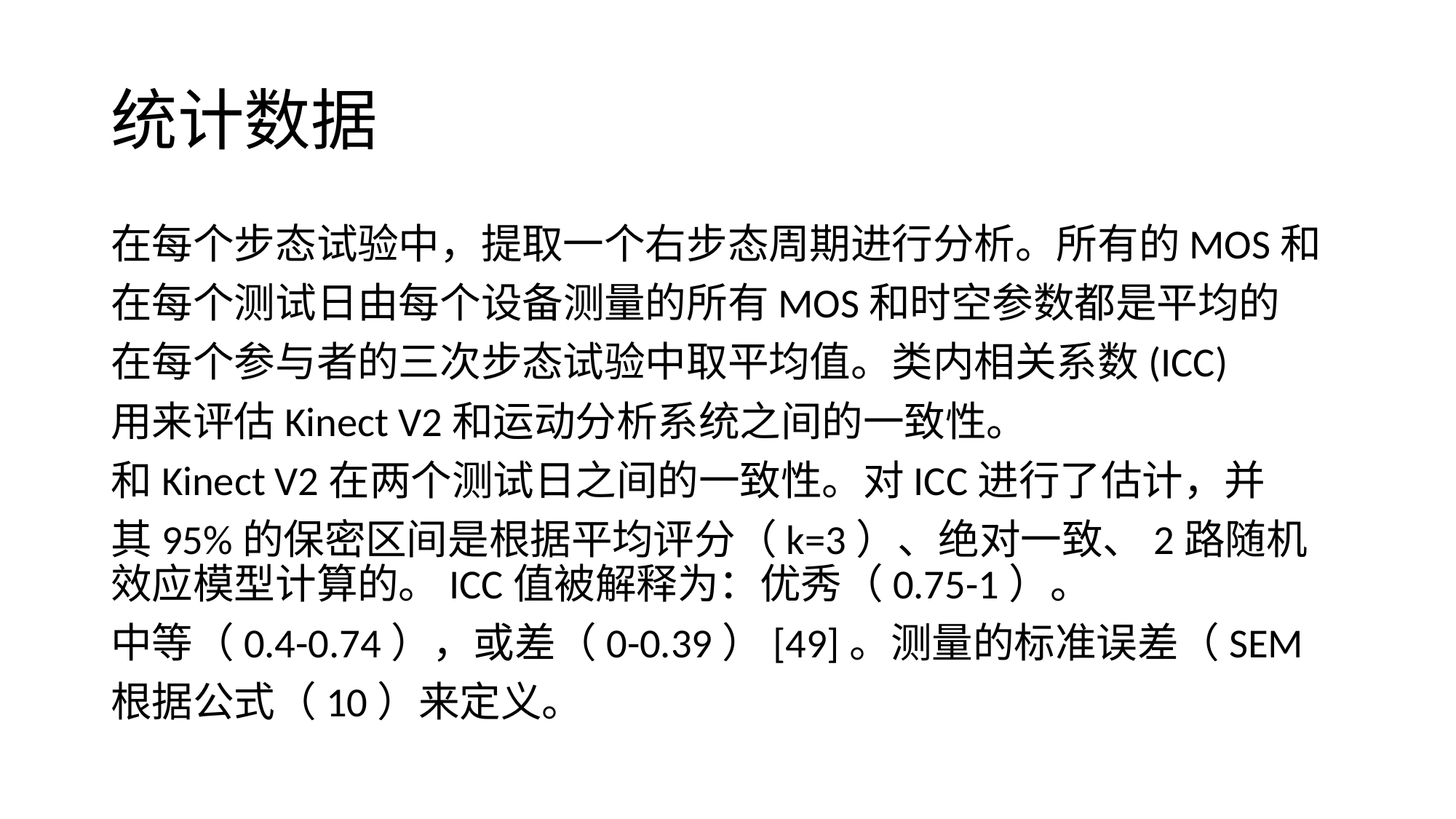

# 统计数据
在每个步态试验中，提取一个右步态周期进行分析。所有的MOS和
在每个测试日由每个设备测量的所有MOS和时空参数都是平均的
在每个参与者的三次步态试验中取平均值。类内相关系数(ICC)
用来评估Kinect V2和运动分析系统之间的一致性。
和Kinect V2在两个测试日之间的一致性。对ICC进行了估计，并
其95%的保密区间是根据平均评分（k=3）、绝对一致、2路随机效应模型计算的。ICC值被解释为：优秀（0.75-1）。
中等（0.4-0.74），或差（0-0.39）[49]。测量的标准误差（SEM
根据公式（10）来定义。